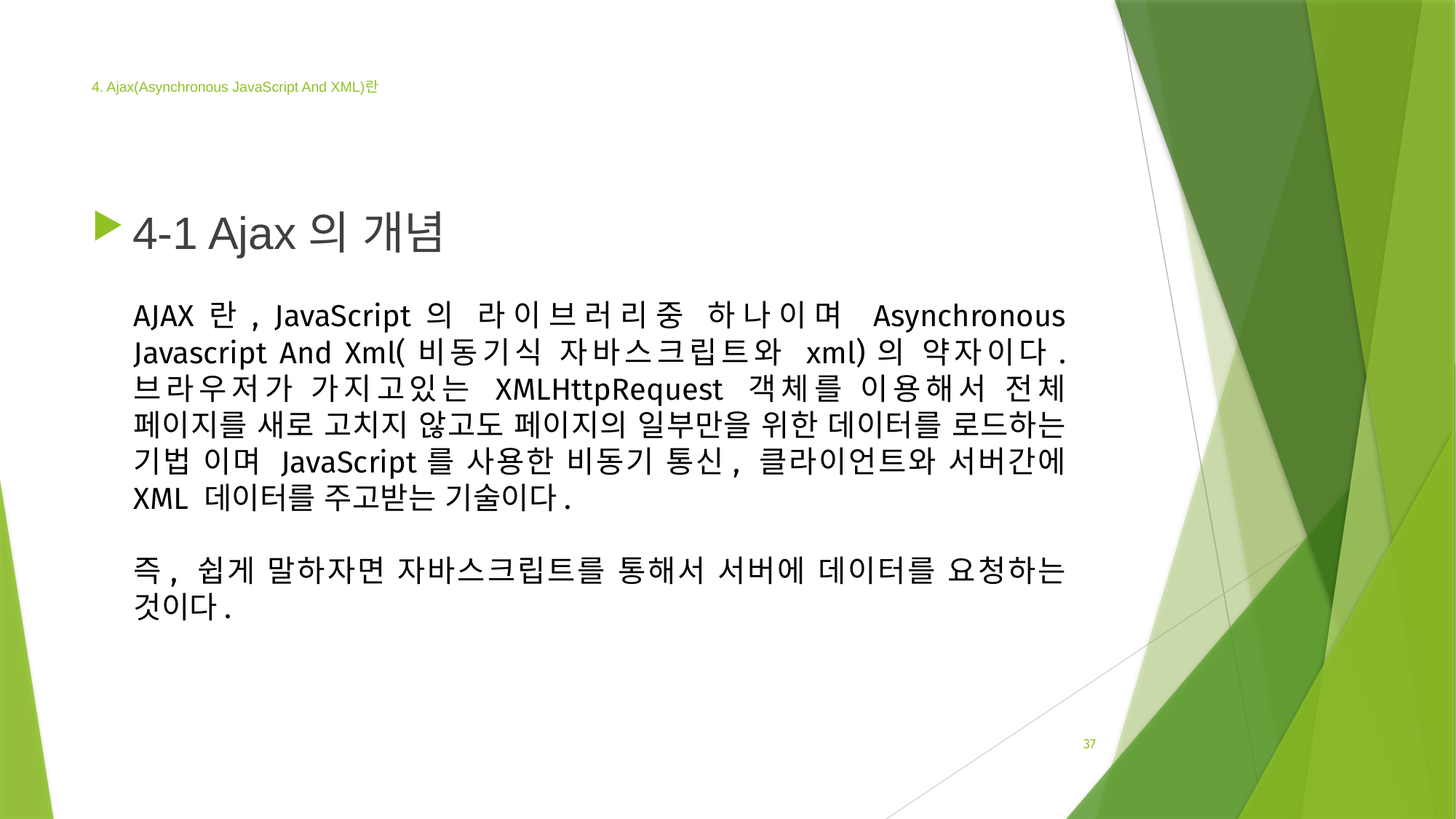

# 4. Ajax(Asynchronous JavaScript And XML)란

4-1 Ajax의 개념

AJAX란, JavaScript의 라이브러리중 하나이며 Asynchronous Javascript And Xml(비동기식 자바스크립트와 xml)의 약자이다. 브라우저가 가지고있는 XMLHttpRequest 객체를 이용해서 전체 페이지를 새로 고치지 않고도 페이지의 일부만을 위한 데이터를 로드하는 기법 이며 JavaScript를 사용한 비동기 통신, 클라이언트와 서버간에 XML 데이터를 주고받는 기술이다.

즉, 쉽게 말하자면 자바스크립트를 통해서 서버에 데이터를 요청하는 것이다.
37